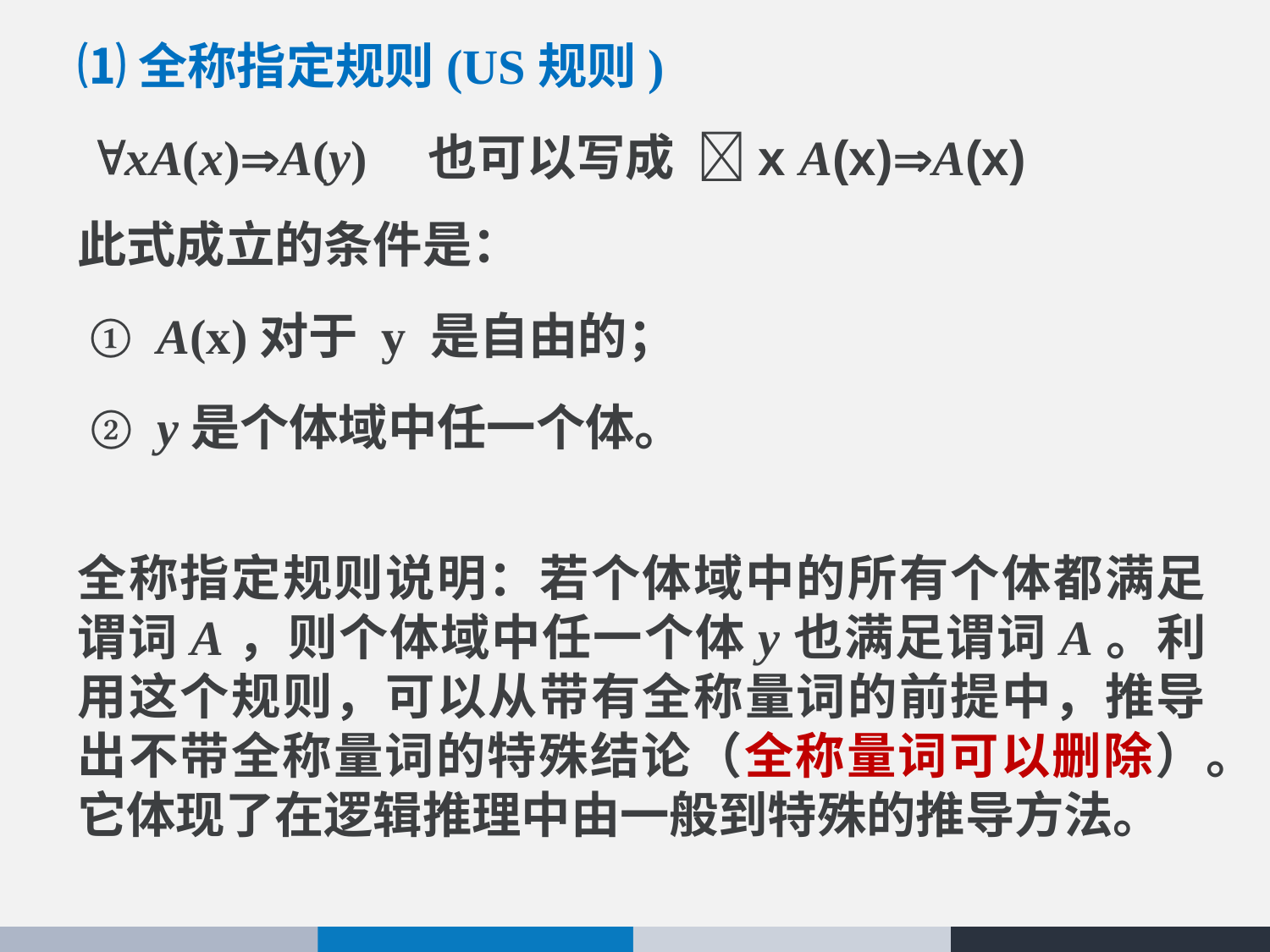

⑴全称指定规则(US规则)
 ∀xA(x)⇒A(y)    也可以写成  ∀x A(x)⇒A(x)

此式成立的条件是：
 ①  A(x)对于 y 是自由的；
 ②  y是个体域中任一个体。
全称指定规则说明：若个体域中的所有个体都满足谓词A，则个体域中任一个体y也满足谓词A。利用这个规则，可以从带有全称量词的前提中，推导出不带全称量词的特殊结论（全称量词可以删除）。它体现了在逻辑推理中由一般到特殊的推导方法。